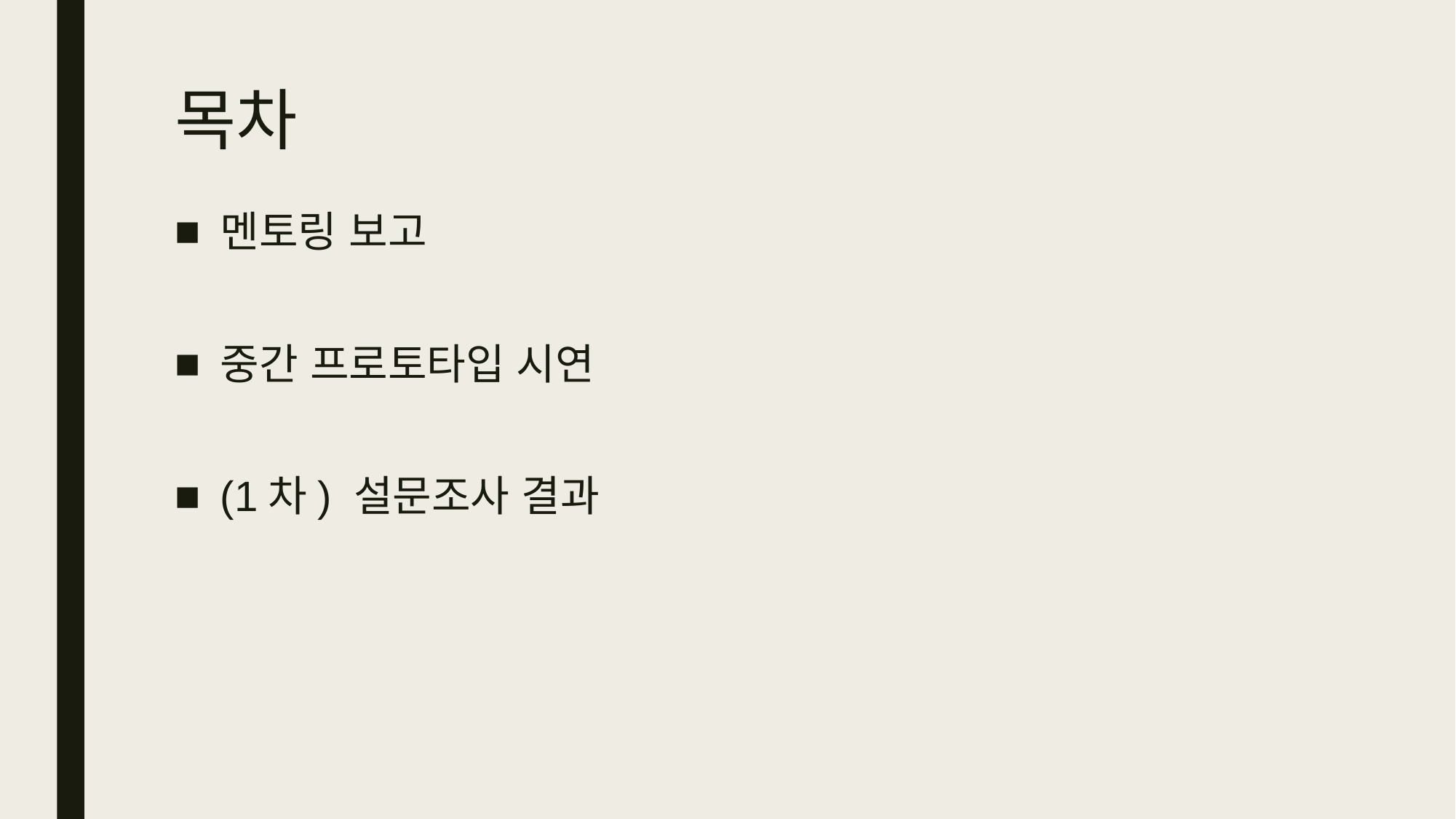

# 목차
멘토링 보고

중간 프로토타입 시연

(1차) 설문조사 결과